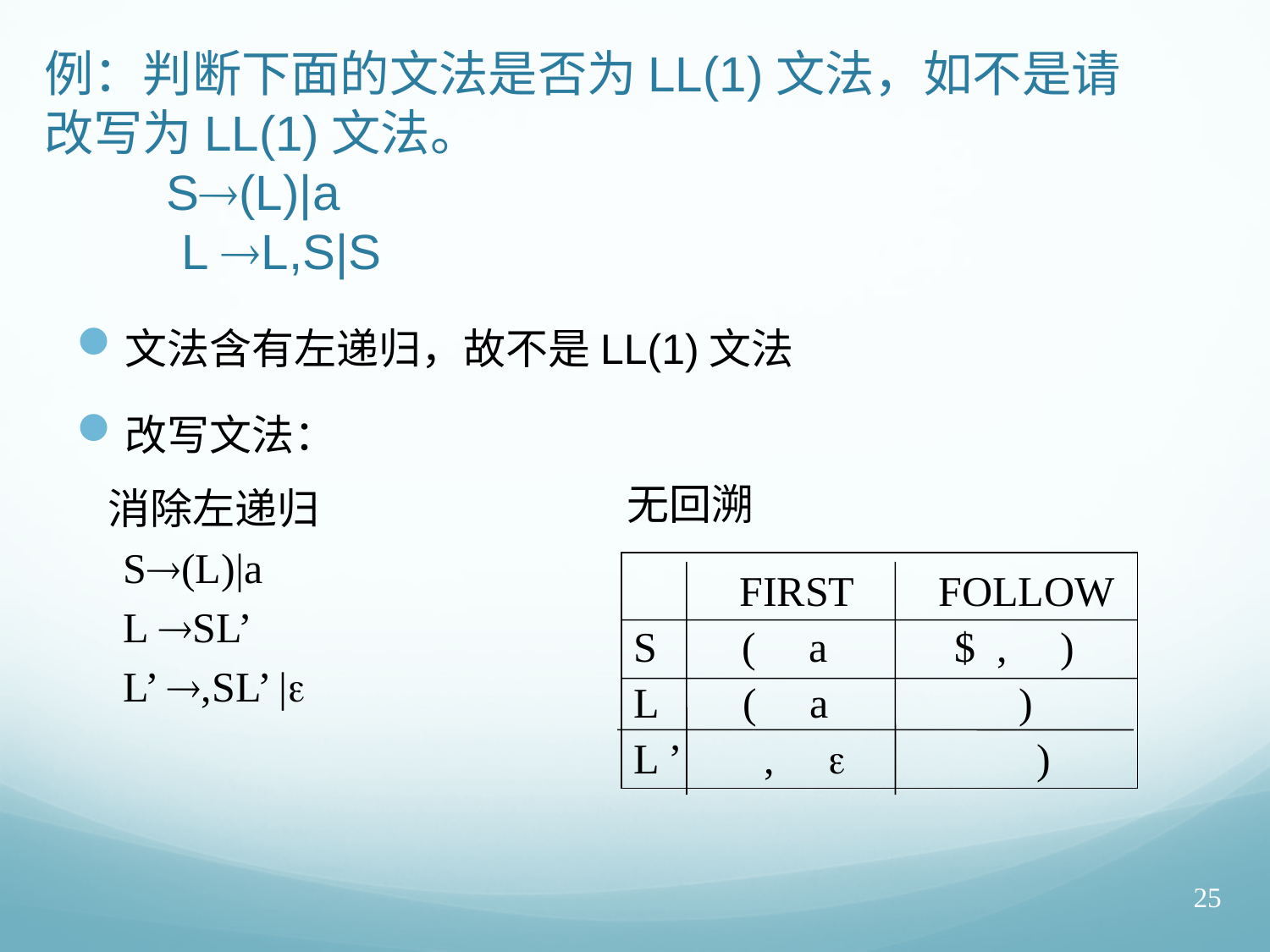

# 例：判断下面的文法是否为LL(1)文法，如不是请改写为LL(1)文法。 S→(L)|a L →L,S|S
文法含有左递归，故不是LL(1)文法
改写文法：
无回溯
消除左递归
S→(L)|a
L →SL’
L’ →,SL’ |ε
          FIRST        FOLLOW
S        (     a            $  ,     )
L        (     a                  )
L ’        ,     ε                  )

25